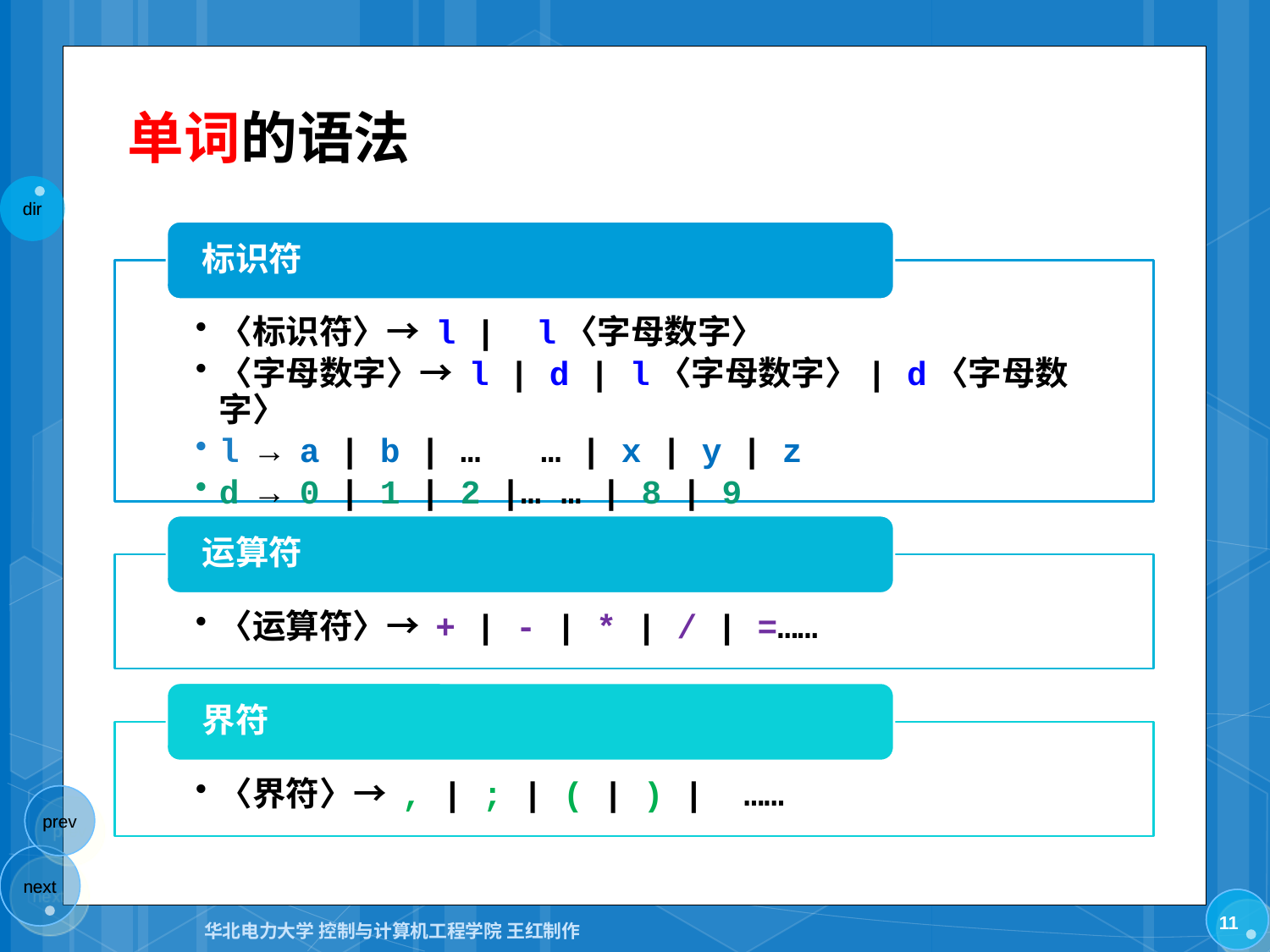

# 单词的语法
〈标识符〉→ l |  l〈字母数字〉
〈字母数字〉→ l | d | l〈字母数字〉| d〈字母数字〉
l → a | b | …   … | x | y | z
d → 0 | 1 | 2 |… … | 8 | 9
标识符
〈运算符〉→ + | - | * | / | =……
运算符
〈界符〉→ , | ; | ( | ) |  ……
界符
11
华北电力大学 控制与计算机工程学院 王红制作